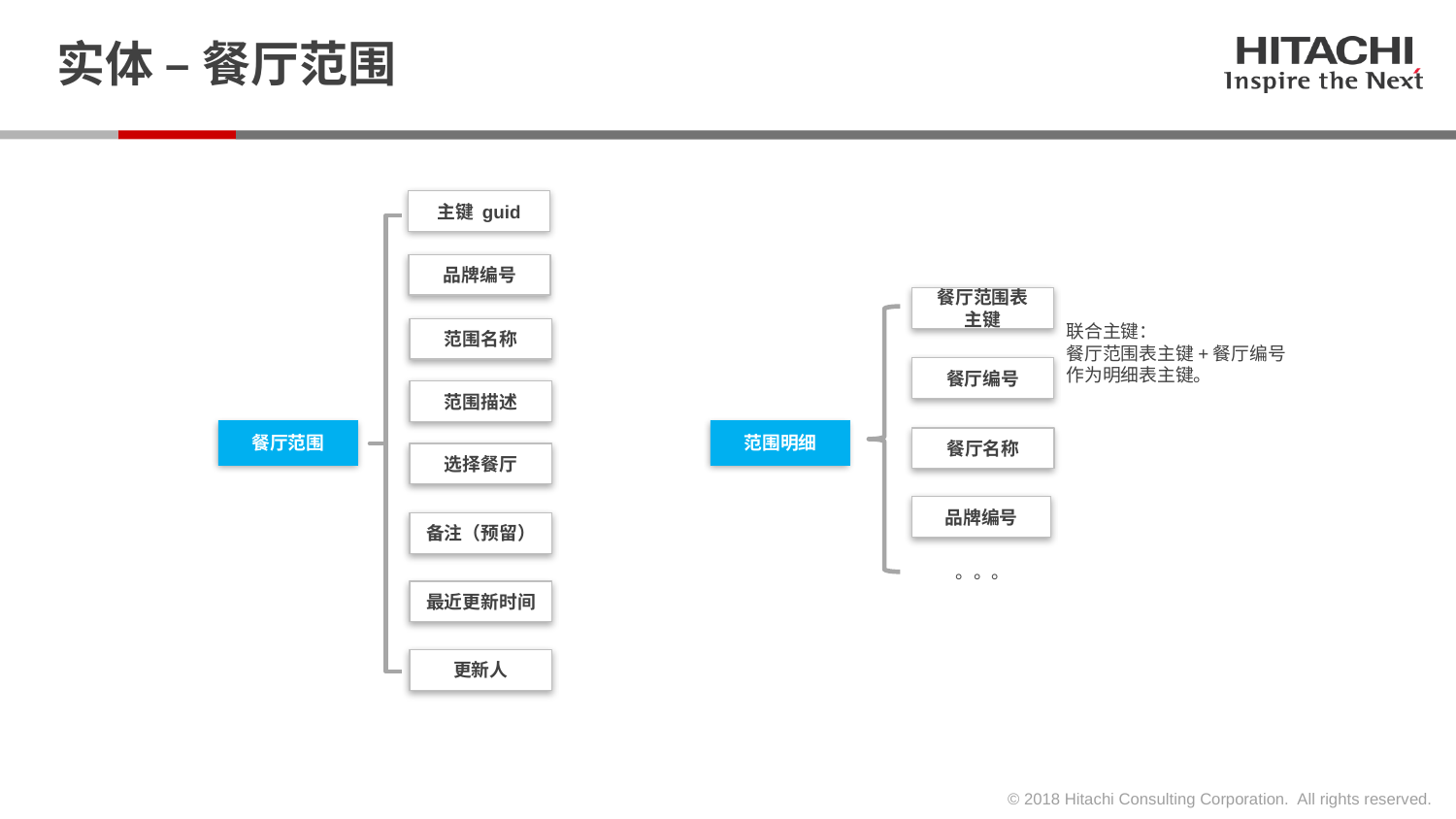

# 实体 – 餐厅范围
主键 guid

品牌编号
餐厅范围表
主键

联合主键：
餐厅范围表主键+餐厅编号
作为明细表主键。
范围名称
餐厅编号
范围描述
餐厅范围
范围明细
餐厅名称
选择餐厅
品牌编号
备注（预留）
。。。
最近更新时间
更新人